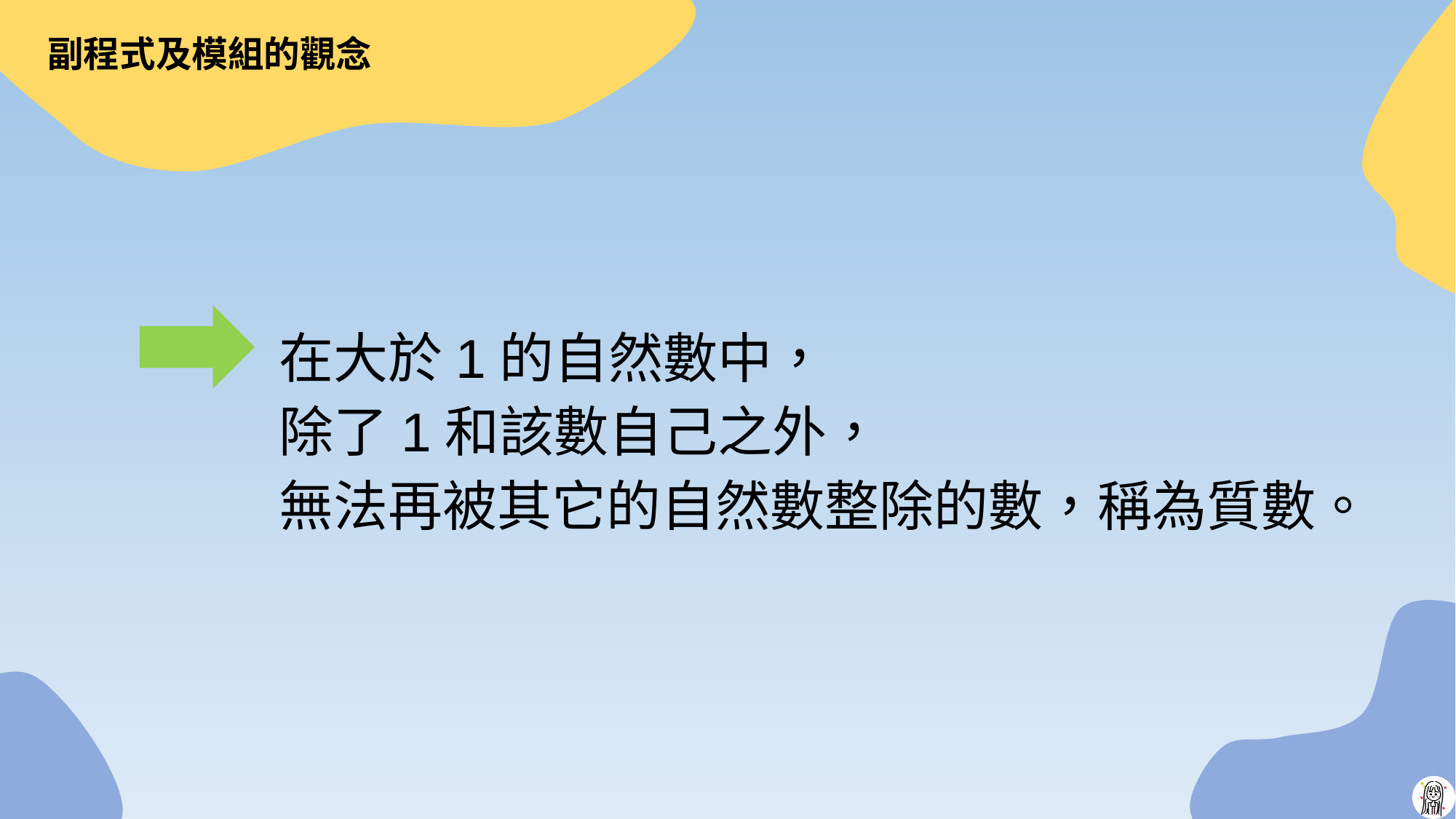

# 副程式及模組的觀念

在大於1的自然數中，
除了1和該數自己之外，
無法再被其它的自然數整除的數，稱為質數。
3